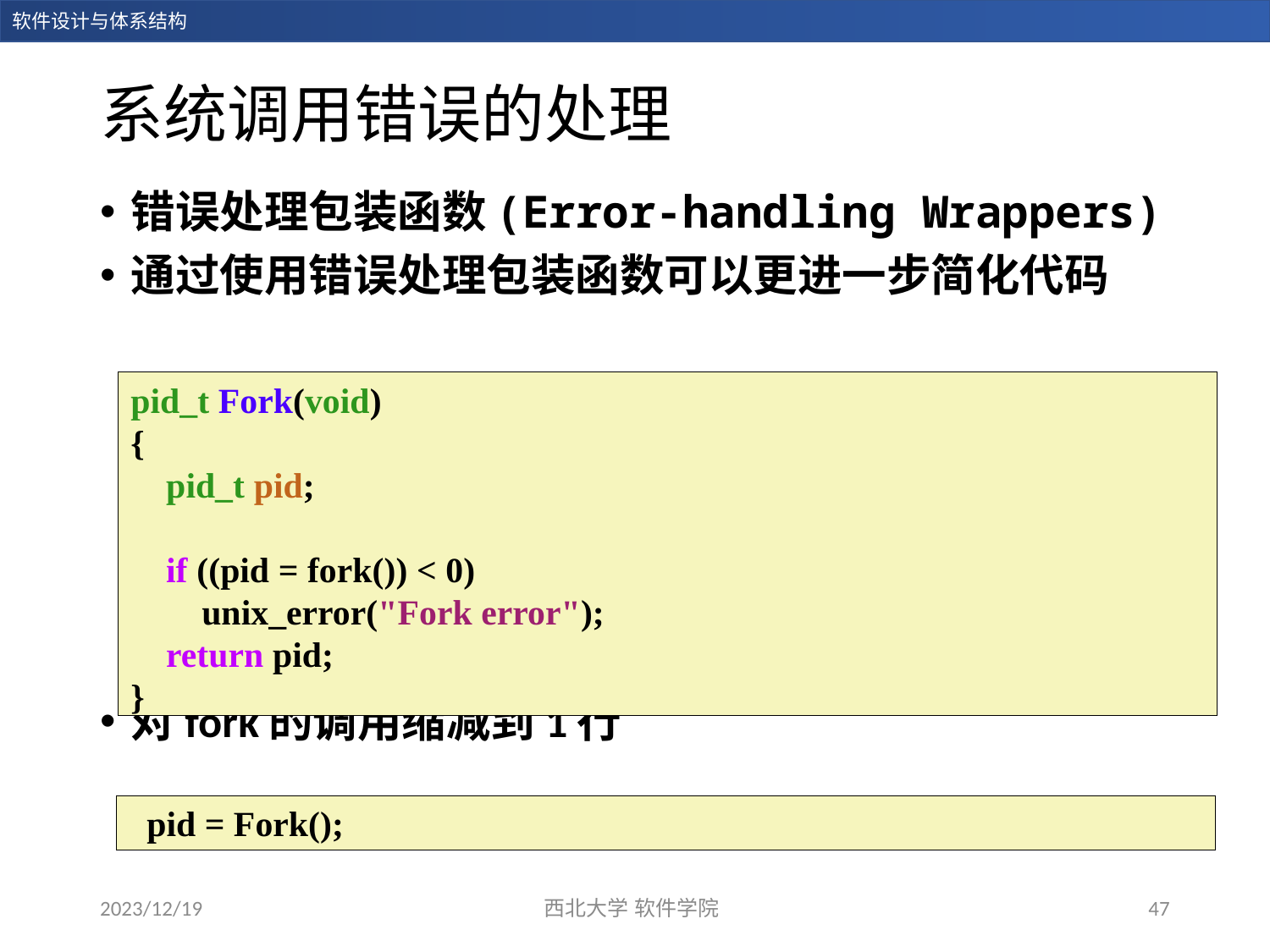

# 系统调用错误的处理
错误处理包装函数(Error-handling Wrappers)
通过使用错误处理包装函数可以更进一步简化代码

对fork的调用缩减到1行

pid_t Fork(void)
{
    pid_t pid;

    if ((pid = fork()) < 0)
        unix_error("Fork error");
    return pid;
}
  pid = Fork();
2023/12/19
西北大学 软件学院
47